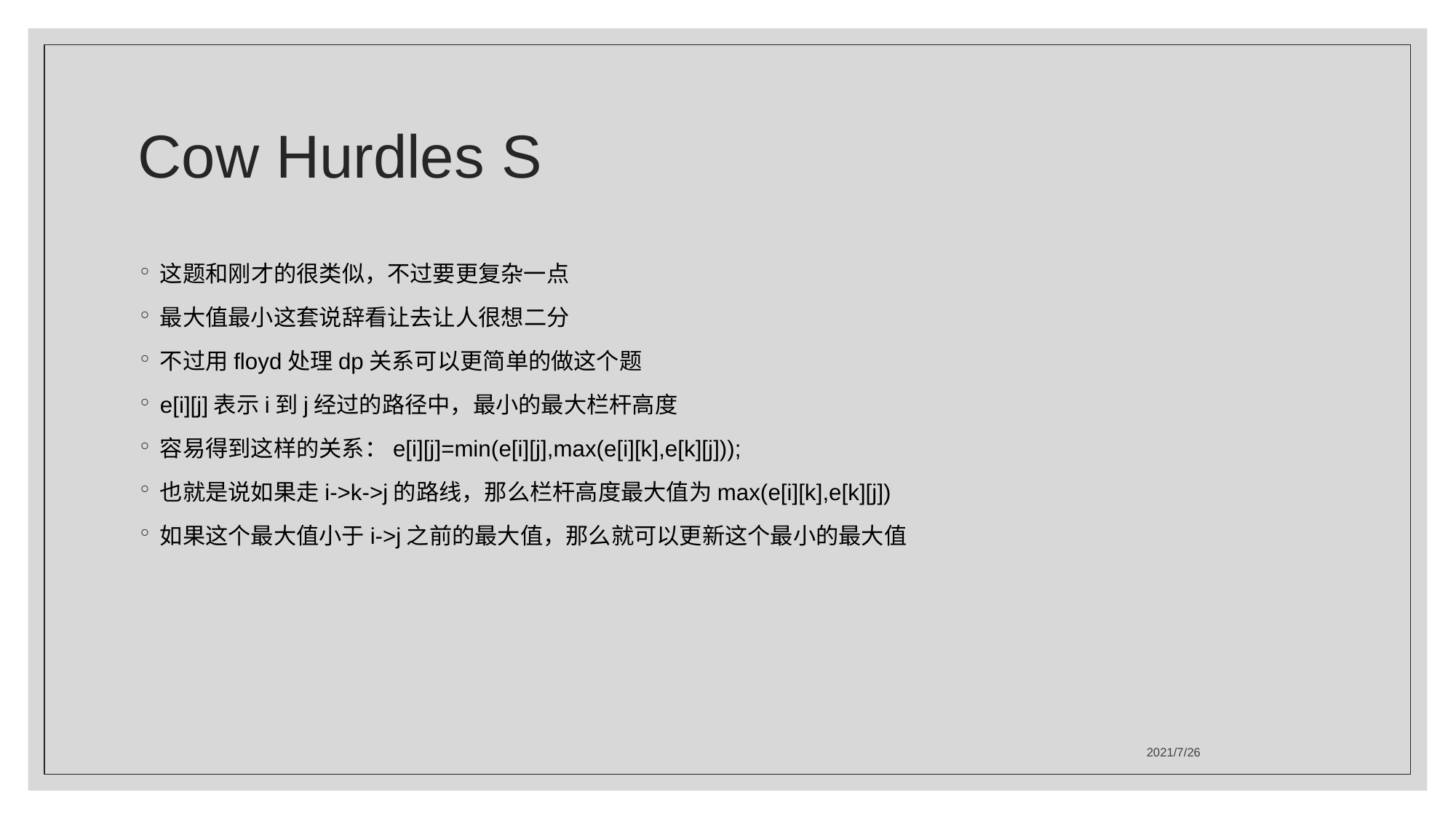

# Cow Hurdles S
这题和刚才的很类似，不过要更复杂一点
最大值最小这套说辞看让去让人很想二分
不过用floyd处理dp关系可以更简单的做这个题
e[i][j]表示i到j经过的路径中，最小的最大栏杆高度
容易得到这样的关系：e[i][j]=min(e[i][j],max(e[i][k],e[k][j]));
也就是说如果走i->k->j的路线，那么栏杆高度最大值为max(e[i][k],e[k][j])
如果这个最大值小于i->j之前的最大值，那么就可以更新这个最小的最大值
2021/7/26